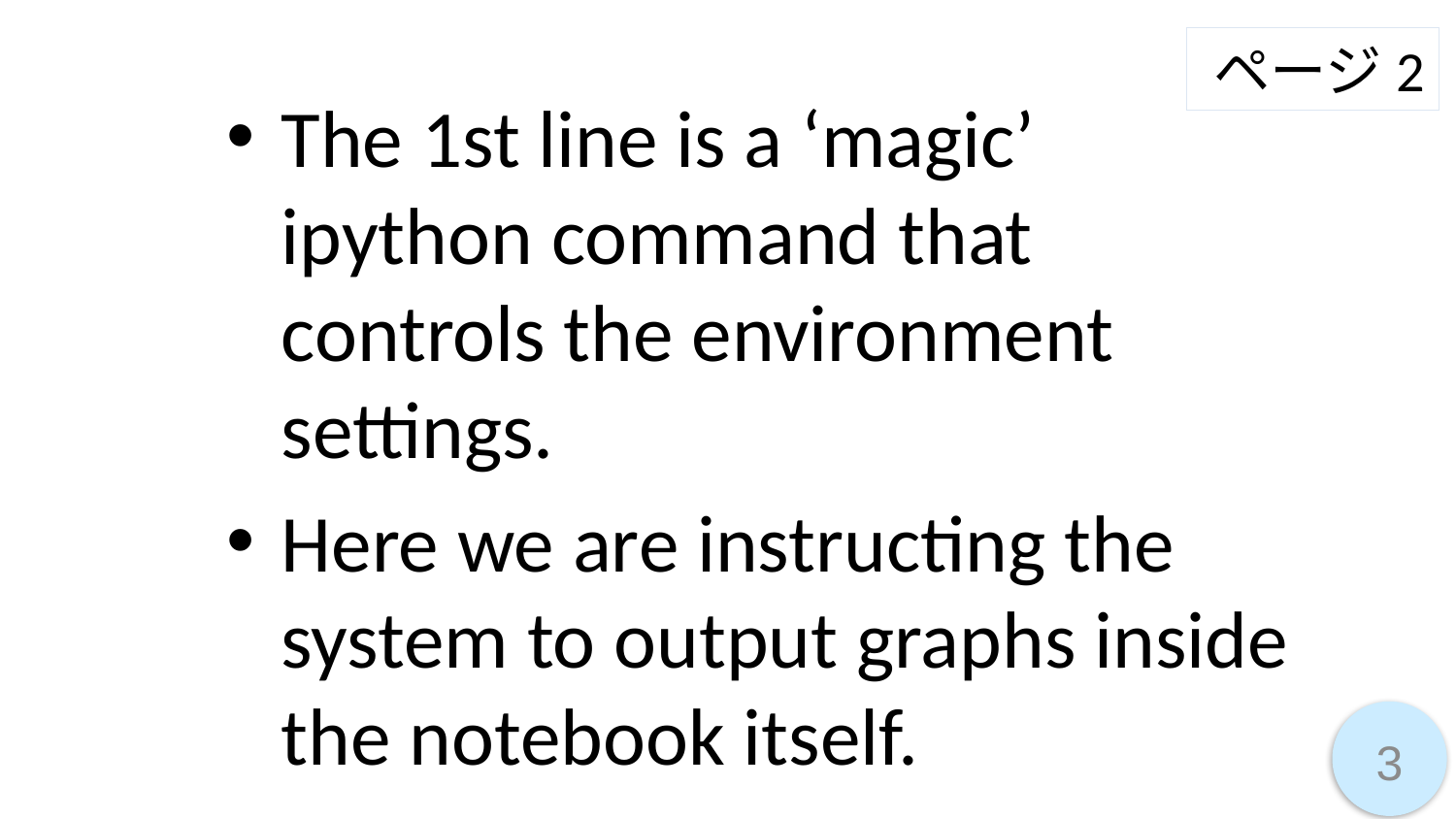

ページ2
The 1st line is a ‘magic’ ipython command that controls the environment settings.
Here we are instructing the system to output graphs inside the notebook itself.
3